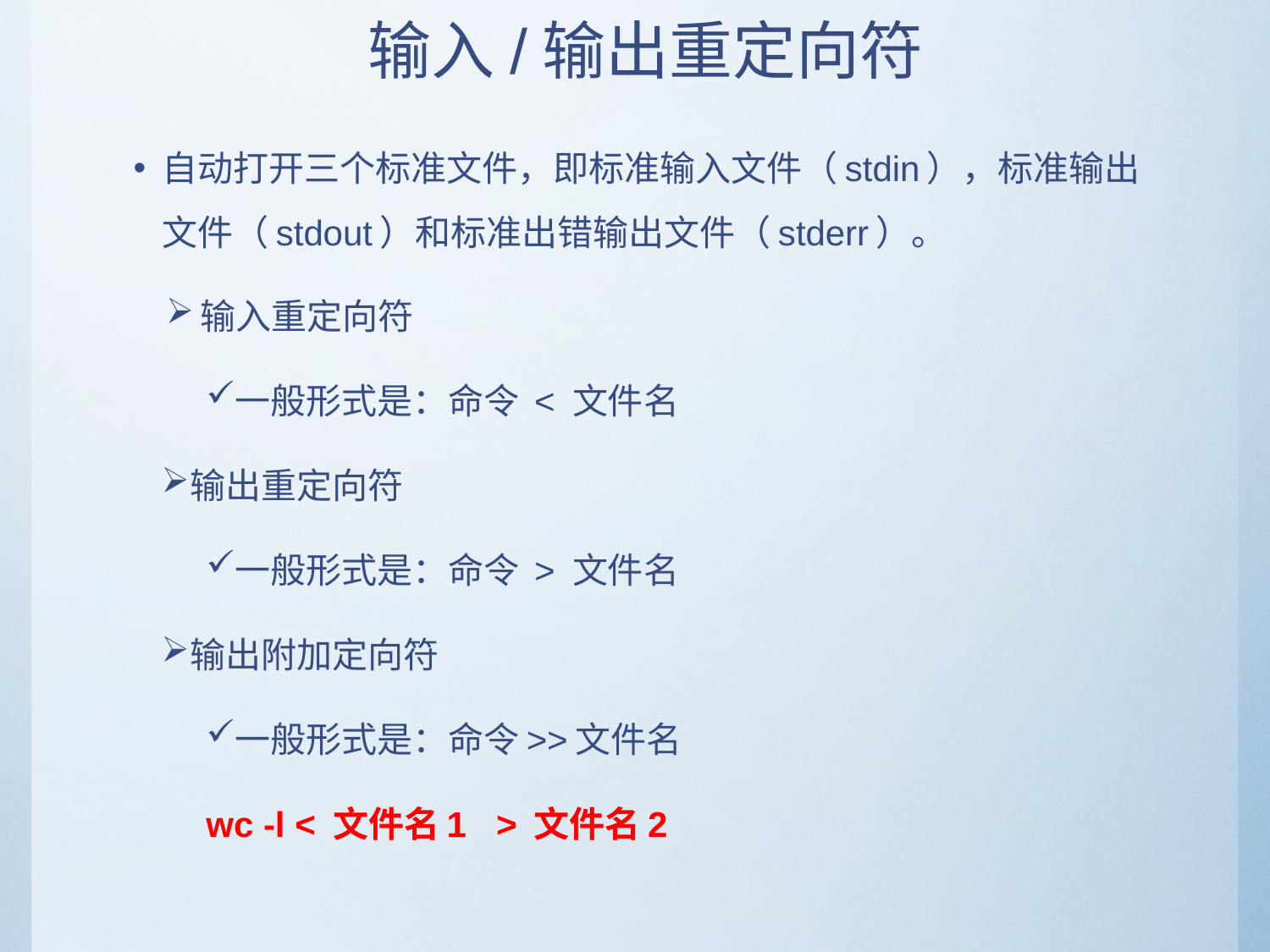

# 输入/输出重定向符
自动打开三个标准文件，即标准输入文件（stdin），标准输出文件（stdout）和标准出错输出文件（stderr）。
输入重定向符
一般形式是：命令 < 文件名
输出重定向符
一般形式是：命令 > 文件名
输出附加定向符
一般形式是：命令>>文件名
wc -l < 文件名1   > 文件名2